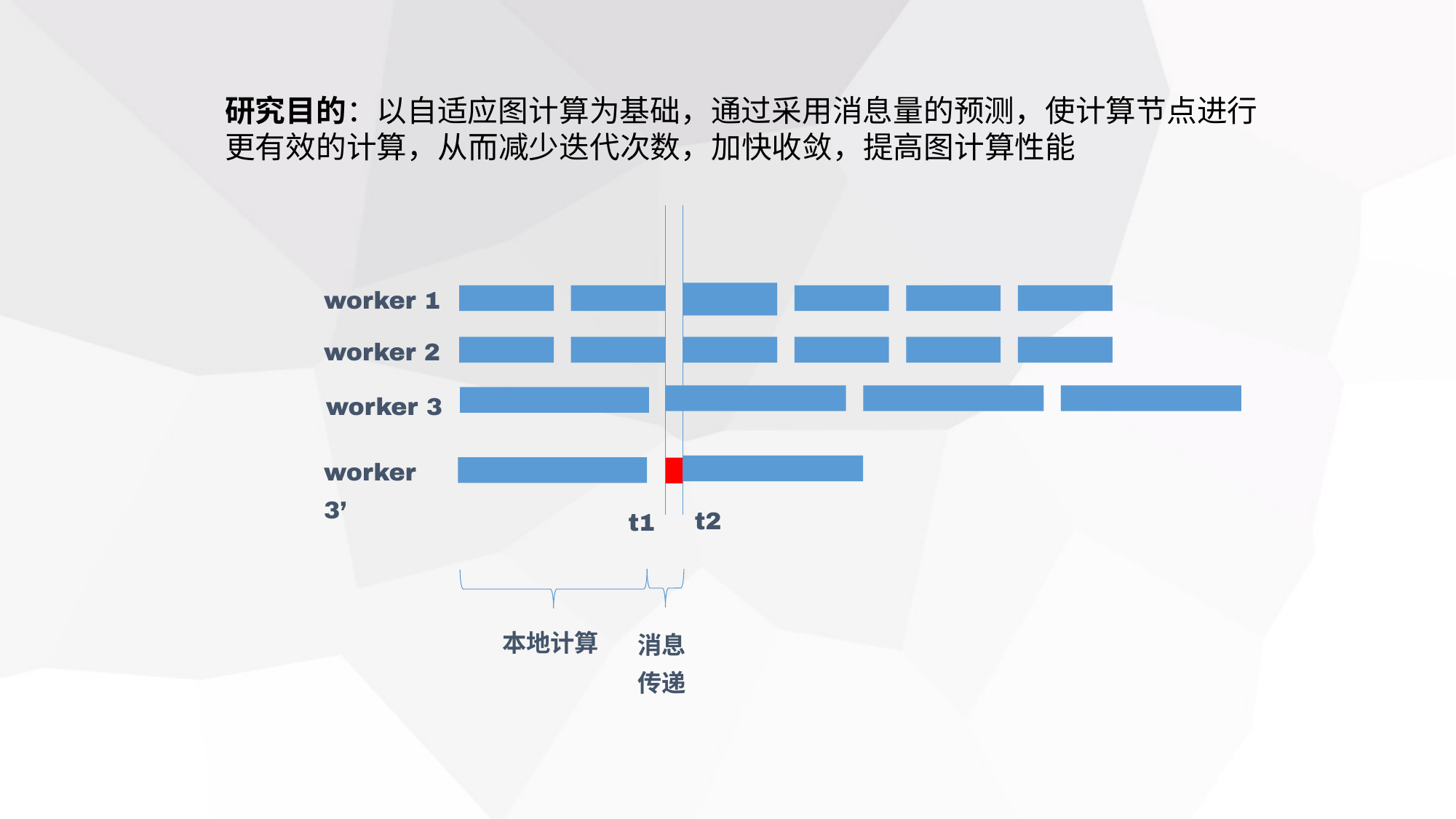

研究目的：以自适应图计算为基础，通过采用消息量的预测，使计算节点进行更有效的计算，从而减少迭代次数，加快收敛，提高图计算性能

worker 1

worker 2

worker 3

worker 3’

t2
t1

本地计算
消息传递